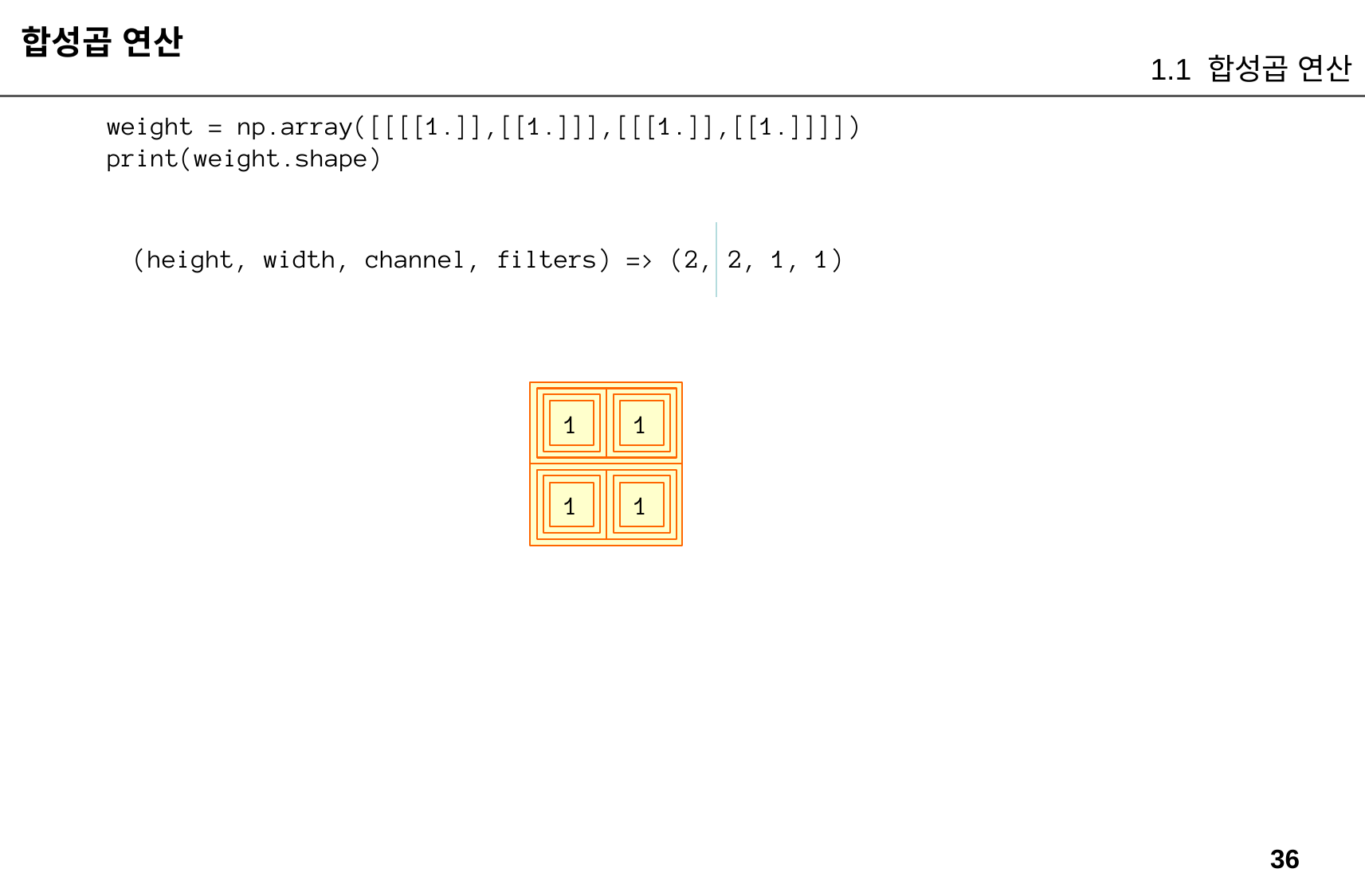

합성곱 연산
1.1 합성곱 연산
weight = np.array([[[[1.]],[[1.]]],[[[1.]],[[1.]]]])
print(weight.shape)
(height, width, channel, filters) => (2, 2, 1, 1)

1
1

1
1